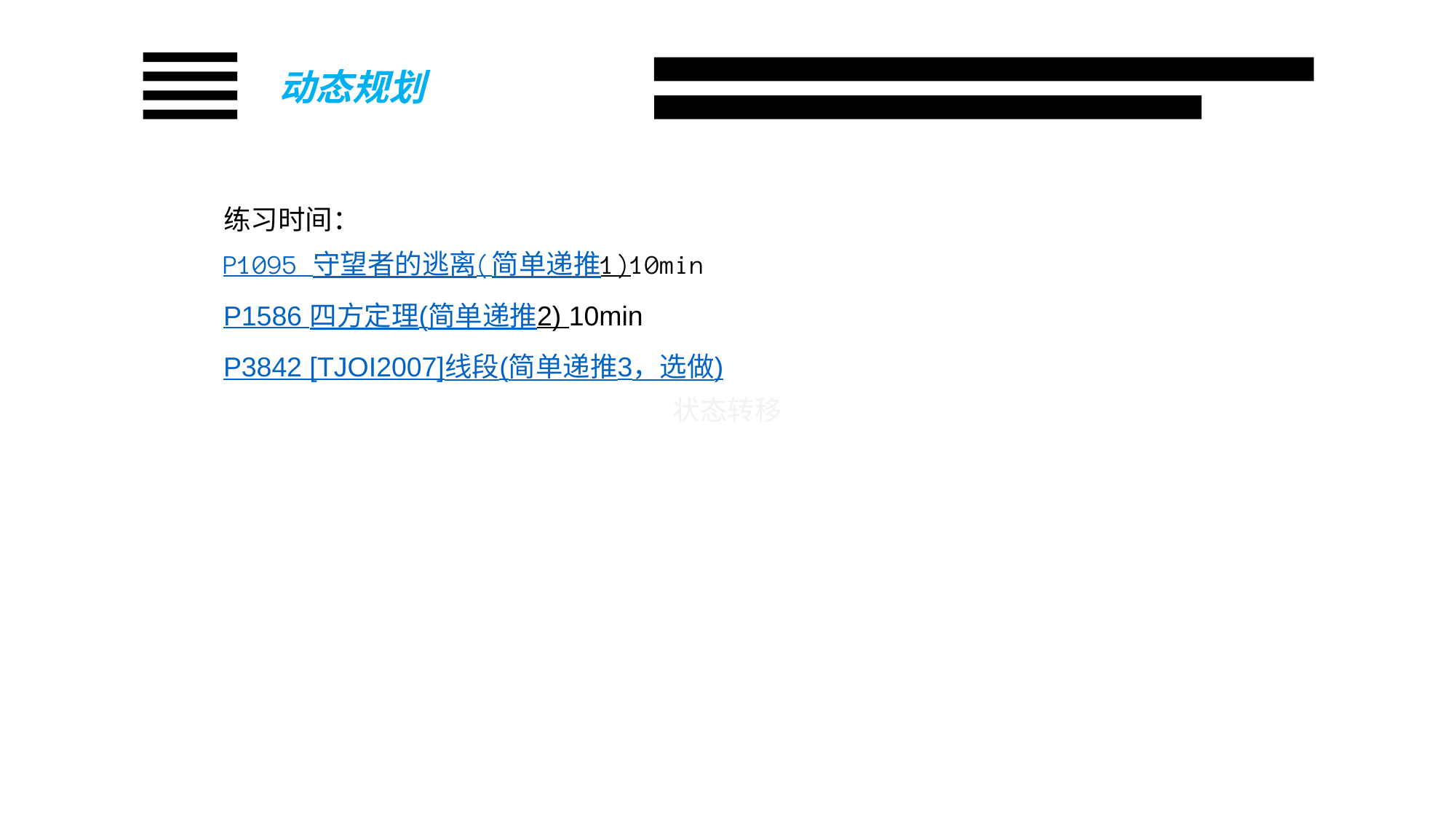

动态规划

练习时间：
P1095 守望者的逃离(简单递推1)10min
P1586 四方定理(简单递推2) 10min
P3842 [TJOI2007]线段(简单递推3，选做)
状态转移